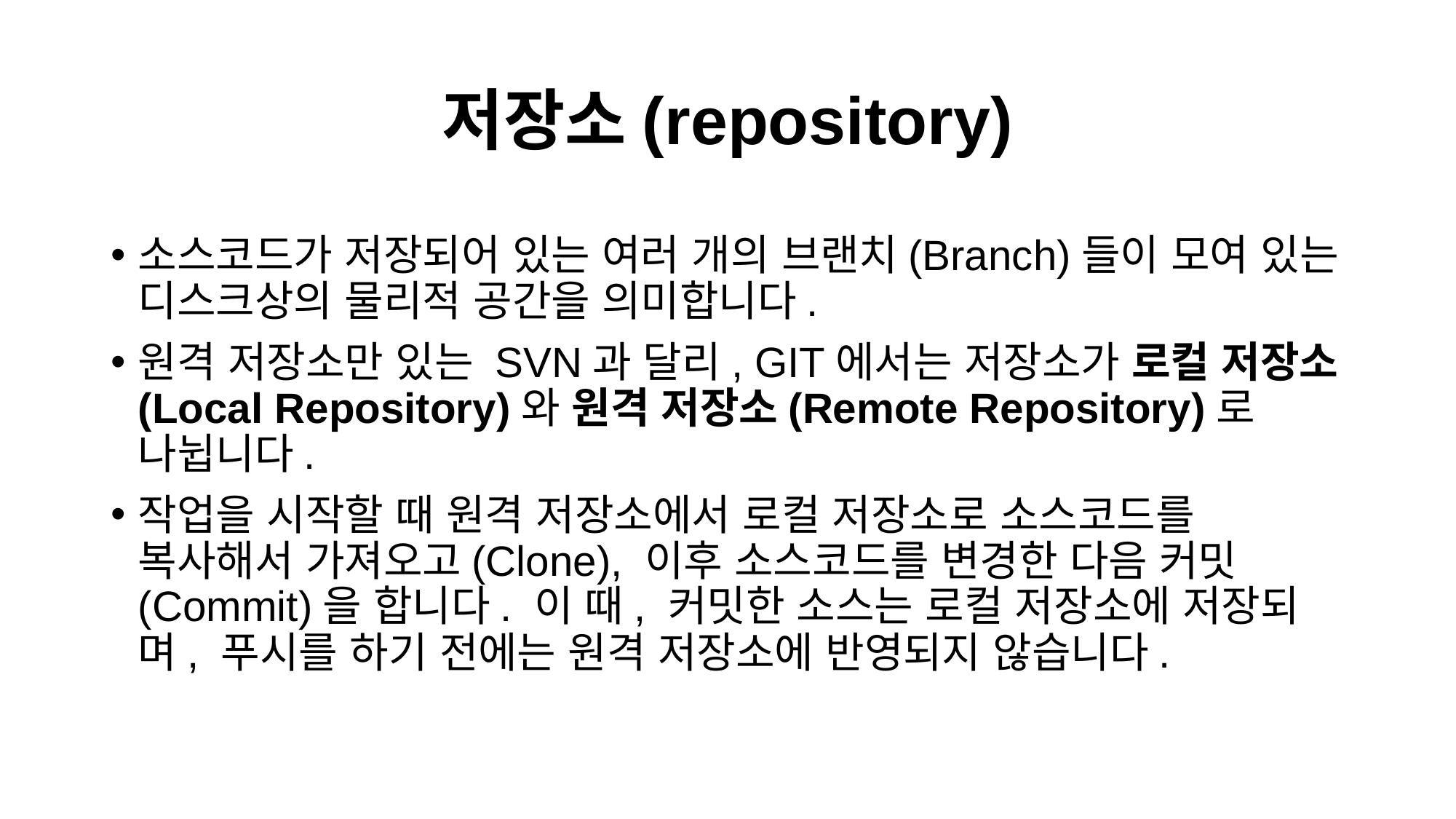

# 저장소(repository)
소스코드가 저장되어 있는 여러 개의 브랜치(Branch)들이 모여 있는 디스크상의 물리적 공간을 의미합니다.
원격 저장소만 있는 SVN과 달리, GIT에서는 저장소가 로컬 저장소(Local Repository)와 원격 저장소(Remote Repository)로 나뉩니다.
작업을 시작할 때 원격 저장소에서 로컬 저장소로 소스코드를 복사해서 가져오고(Clone), 이후 소스코드를 변경한 다음 커밋(Commit)을 합니다. 이 때, 커밋한 소스는 로컬 저장소에 저장되며, 푸시를 하기 전에는 원격 저장소에 반영되지 않습니다.